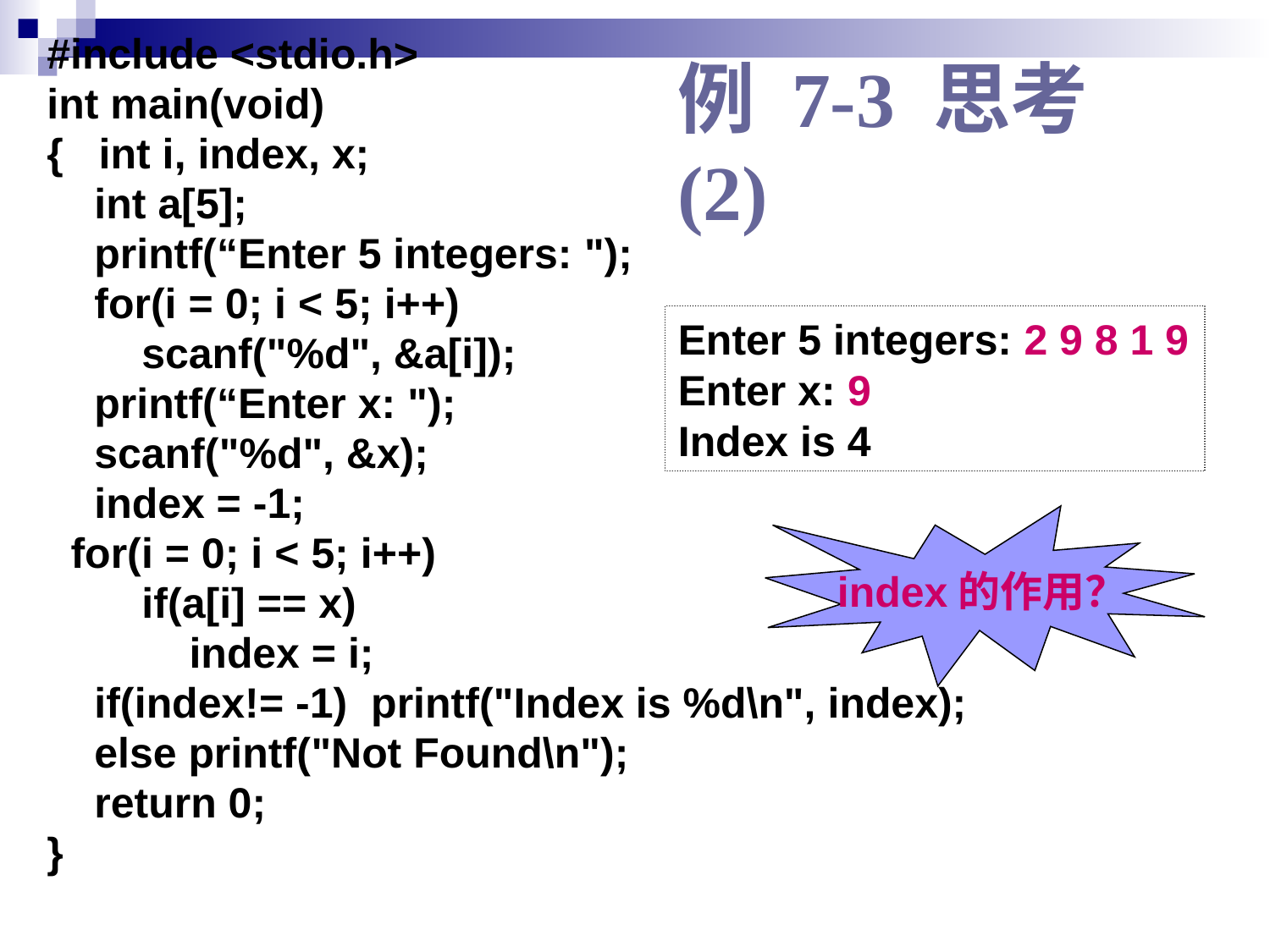

#include <stdio.h>
int main(void)
{   int i, index, x;
    int a[5];
    printf(“Enter 5 integers: ");
    for(i = 0; i < 5; i++)
        scanf("%d", &a[i]);
    printf(“Enter x: ");
    scanf("%d", &x);
    index = -1;
  for(i = 0; i < 5; i++)
        if(a[i] == x)
            index = i;
    if(index!= -1)  printf("Index is %d\n", index);
    else printf("Not Found\n");
    return 0;
}
# 例 7-3 思考(2)
Enter 5 integers: 2 9 8 1 9
Enter x: 9
Index is 4
index的作用？